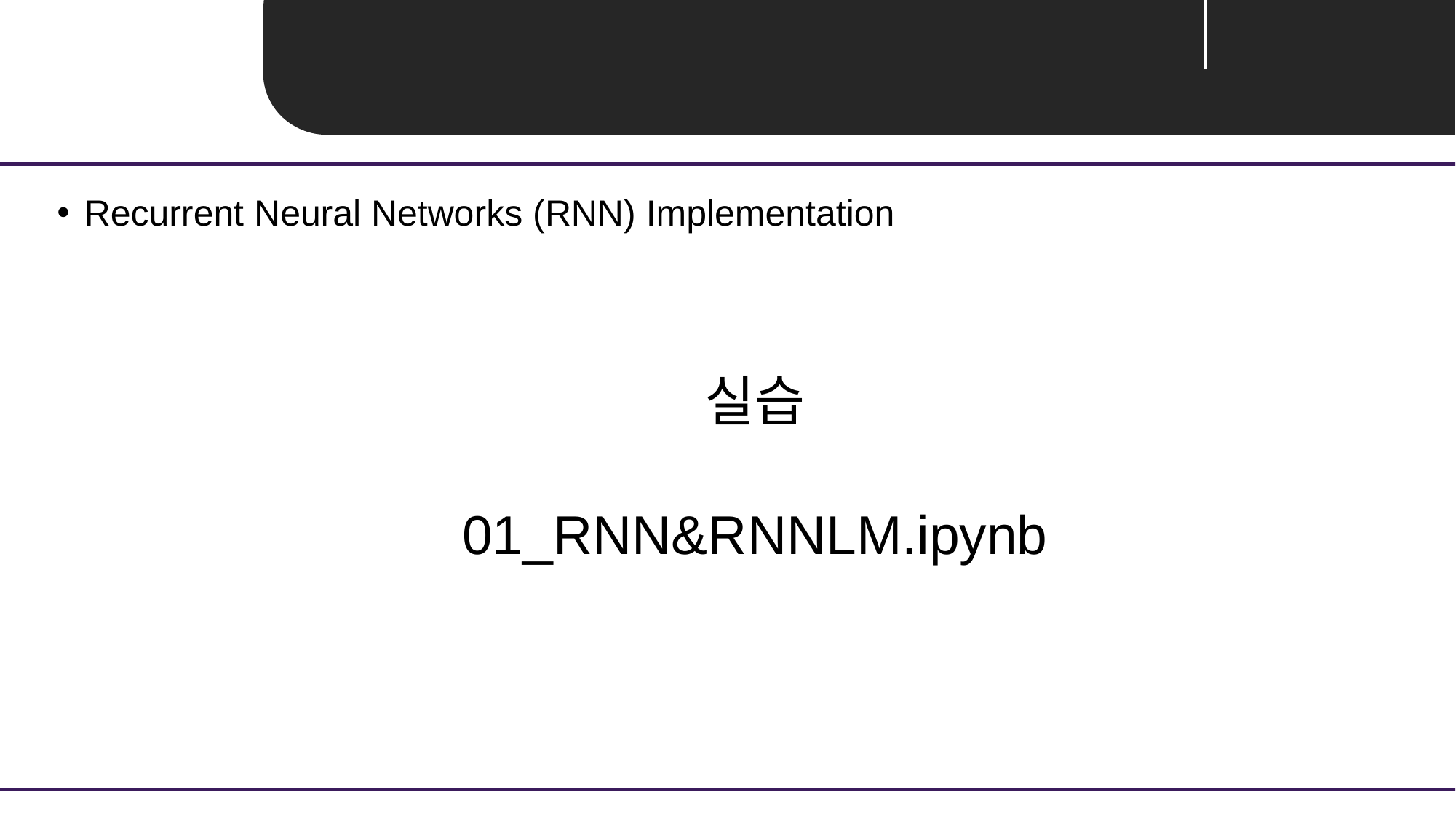

Unit  02 ㅣ  RNN
Recurrent Neural Networks (RNN) Implementation

실습

01_RNN&RNNLM.ipynb